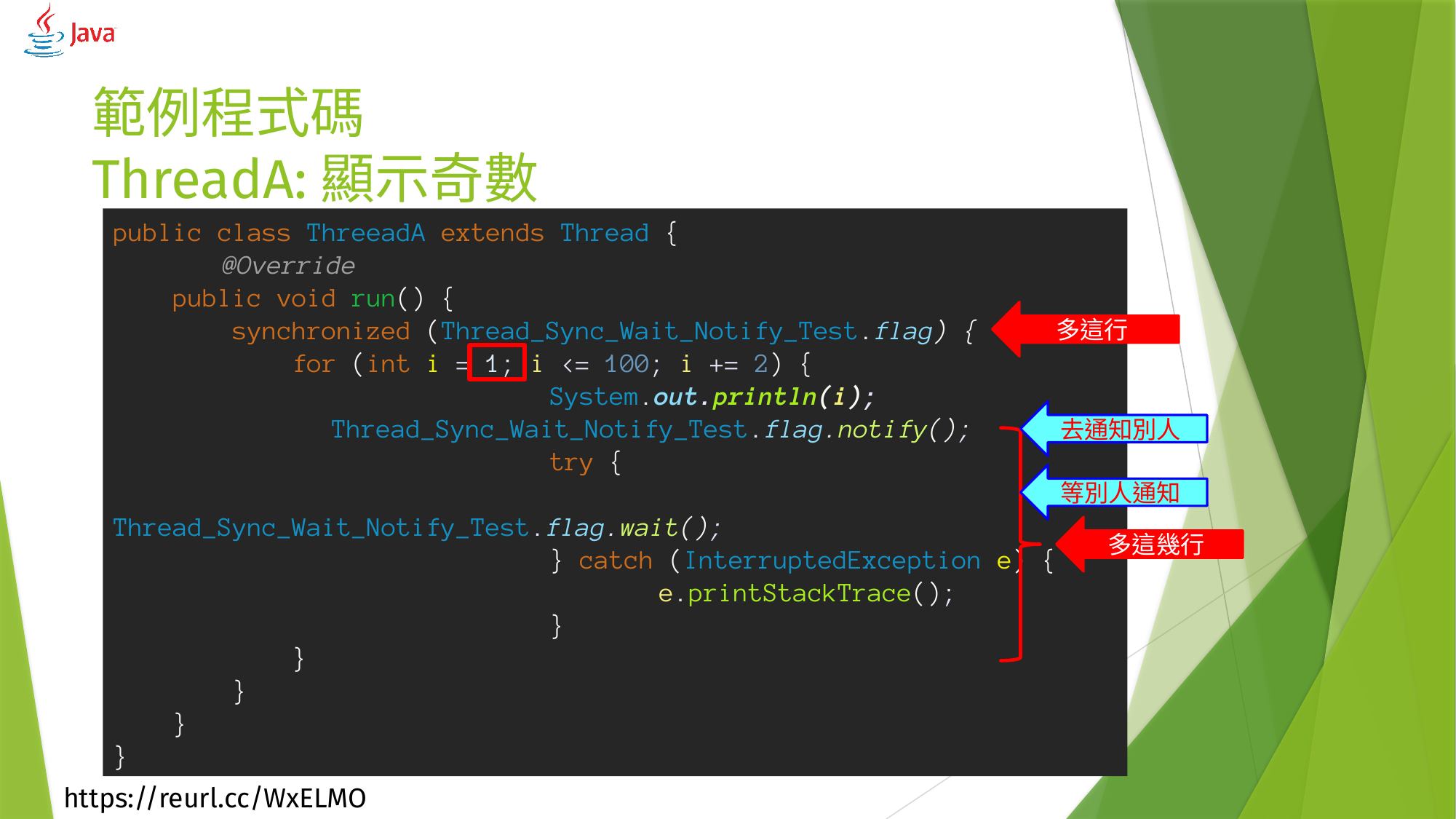

# 範例程式碼 ThreadA:顯示奇數
public class ThreeadA extends Thread {
	@Override
    public void run() {
        synchronized (Thread_Sync_Wait_Notify_Test.flag) {
            for (int i = 1; i <= 100; i += 2) {
				System.out.println(i);
            	Thread_Sync_Wait_Notify_Test.flag.notify();
				try {
					Thread_Sync_Wait_Notify_Test.flag.wait();
				} catch (InterruptedException e) {
					e.printStackTrace();
				}
            }
        }
    }
}
多這行

去通知別人

等別人通知
多這幾行